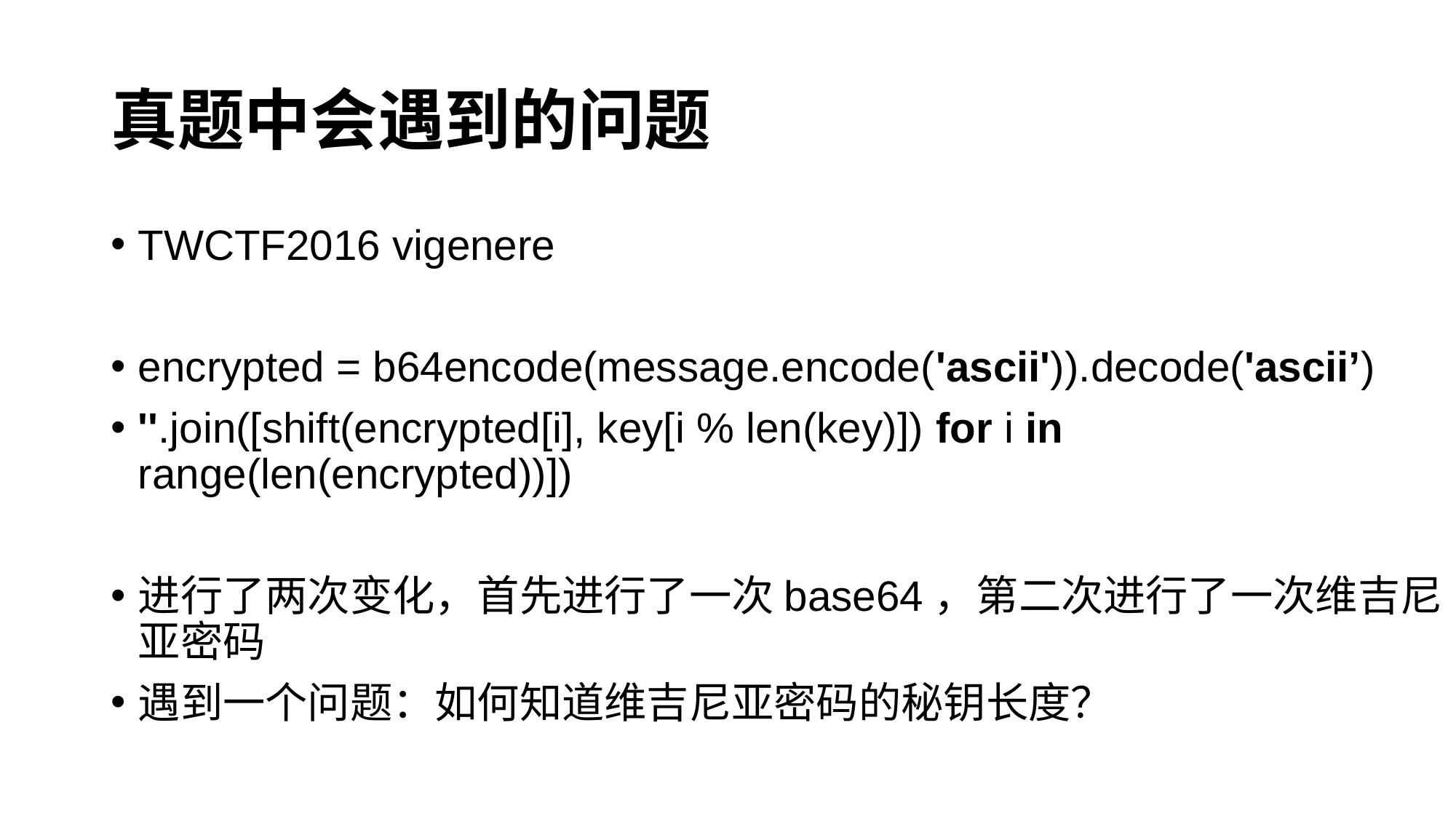

# 真题中会遇到的问题
TWCTF2016 vigenere

encrypted = b64encode(message.encode('ascii')).decode('ascii’)
''.join([shift(encrypted[i], key[i % len(key)]) for i in range(len(encrypted))])

进行了两次变化，首先进行了一次base64，第二次进行了一次维吉尼亚密码
遇到一个问题：如何知道维吉尼亚密码的秘钥长度？